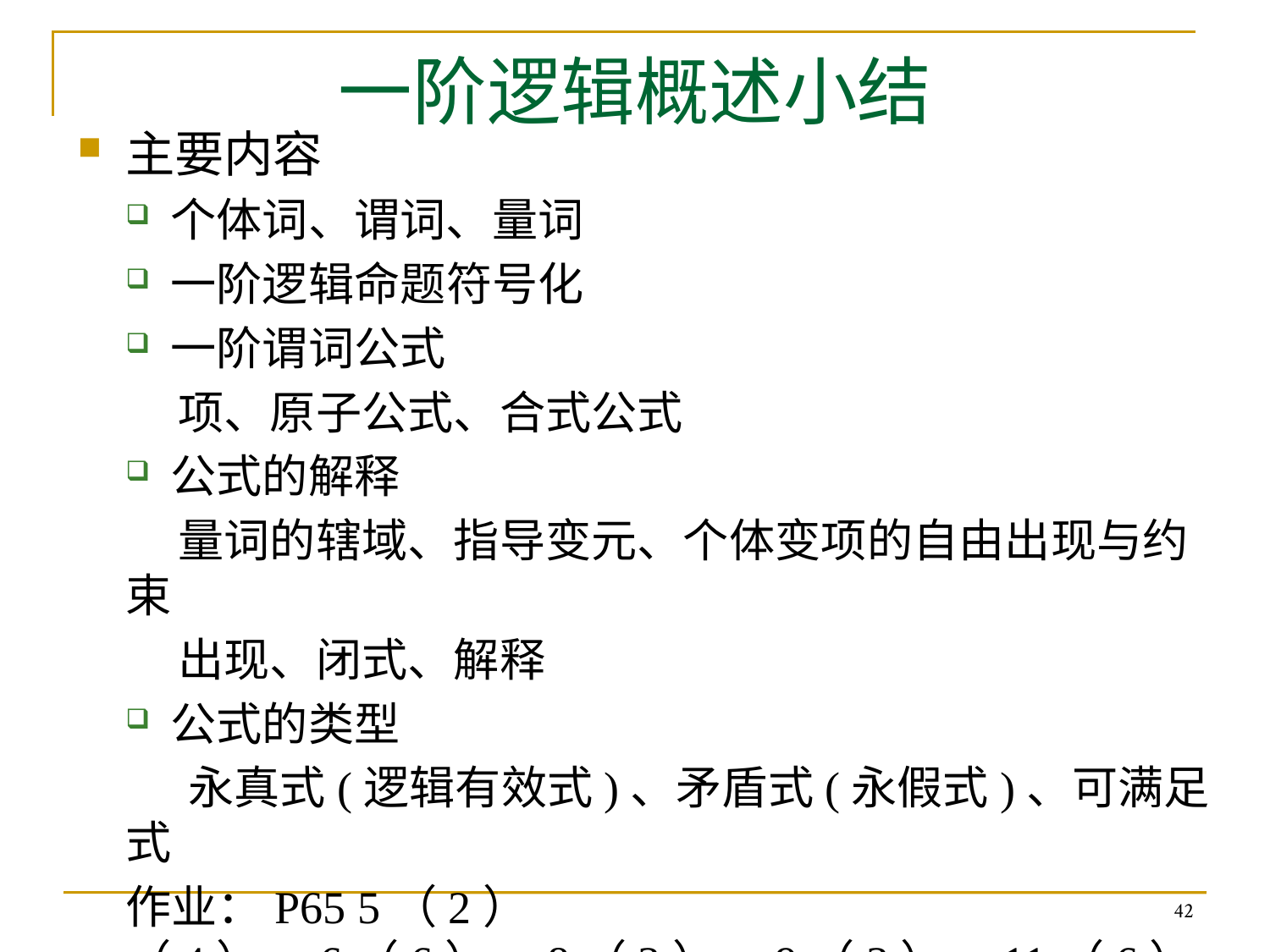

# 一阶逻辑概述小结
主要内容
个体词、谓词、量词
一阶逻辑命题符号化
一阶谓词公式
    项、原子公式、合式公式
公式的解释
    量词的辖域、指导变元、个体变项的自由出现与约束
    出现、闭式、解释
公式的类型
     永真式(逻辑有效式)、矛盾式(永假式)、可满足式
作业：P65 5（2）（4），6（6），8（3），9（3），11（6）
42